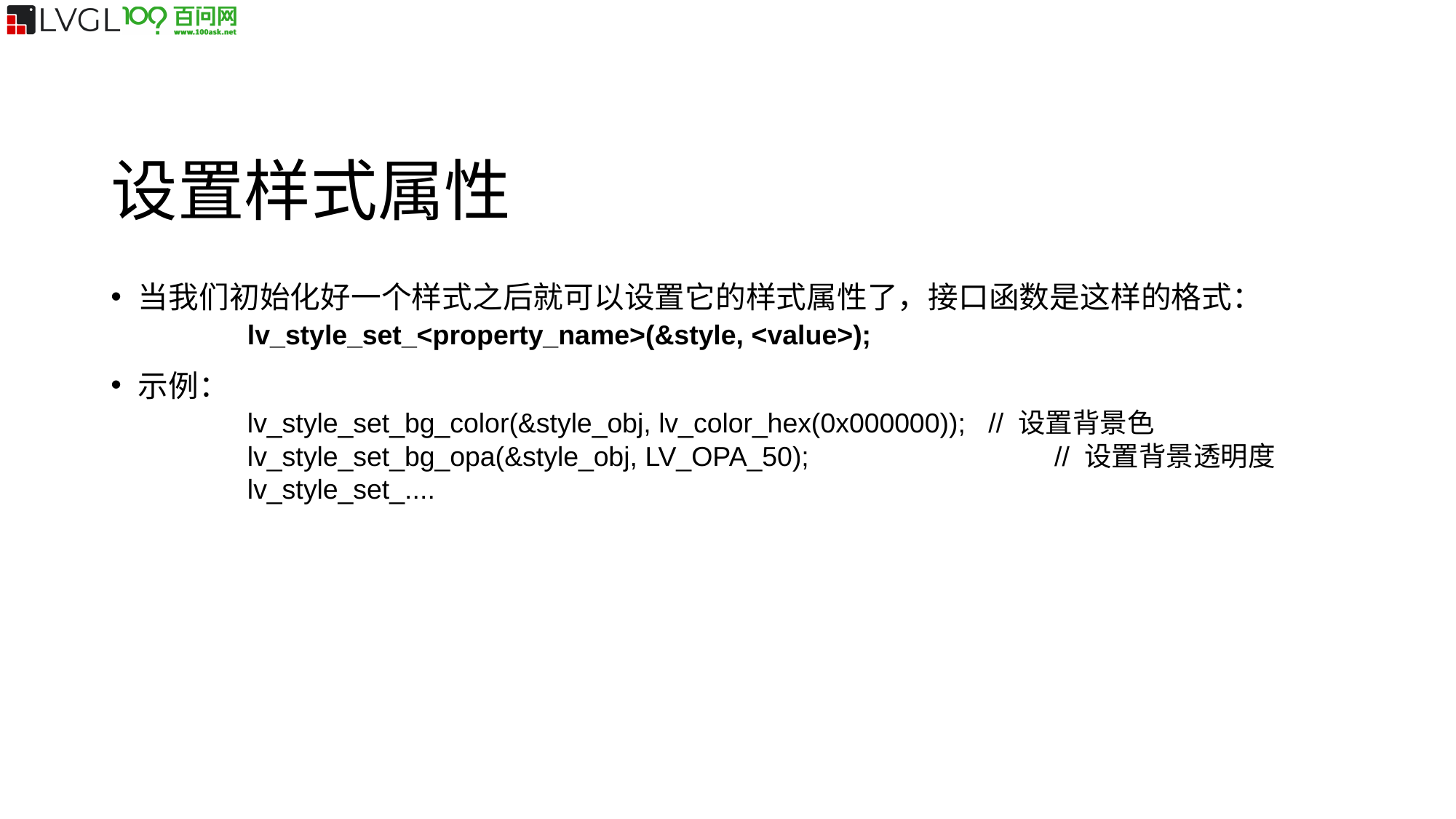

设置样式属性
当我们初始化好一个样式之后就可以设置它的样式属性了，接口函数是这样的格式：
	lv_style_set_<property_name>(&style, <value>);
示例：
	lv_style_set_bg_color(&style_obj, lv_color_hex(0x000000));   // 设置背景色
	lv_style_set_bg_opa(&style_obj, LV_OPA_50);	                    // 设置背景透明度
	lv_style_set_....